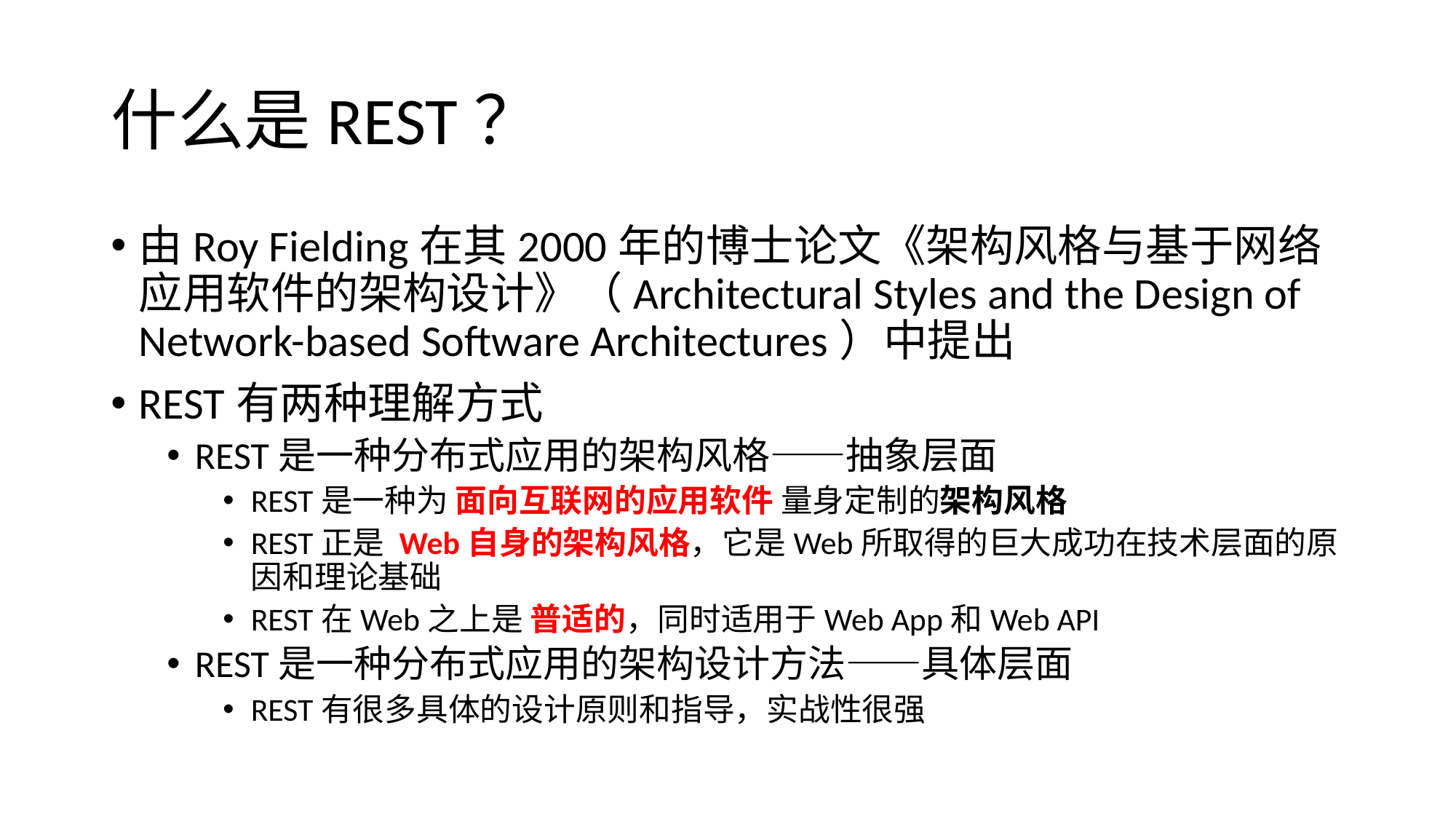

# 什么是REST？
由Roy Fielding在其2000年的博士论文《架构风格与基于网络应用软件的架构设计》（Architectural Styles and the Design of Network-based Software Architectures）中提出
REST有两种理解方式
REST是一种分布式应用的架构风格——抽象层面
REST是一种为 面向互联网的应用软件 量身定制的架构风格
REST正是 Web自身的架构风格，它是Web所取得的巨大成功在技术层面的原因和理论基础
REST在Web之上是 普适的，同时适用于Web App和Web API
REST是一种分布式应用的架构设计方法——具体层面
REST有很多具体的设计原则和指导，实战性很强